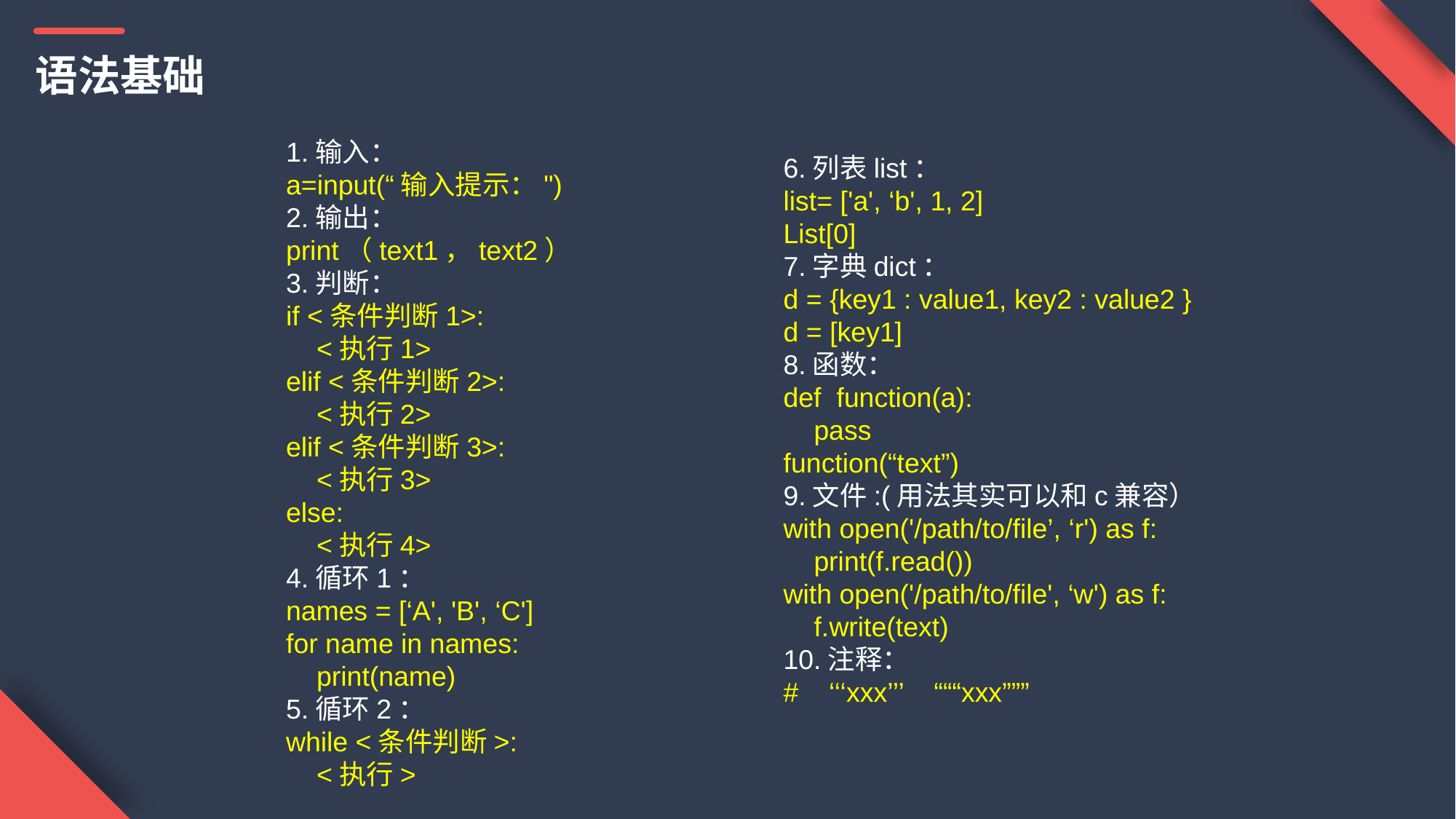

语法基础
1.输入：
a=input(“输入提示：")
2.输出：
print（text1，text2）
3.判断：
if <条件判断1>:
    <执行1>
elif <条件判断2>:
    <执行2>
elif <条件判断3>:
    <执行3>
else:
    <执行4>
4.循环1：
names = [‘A', 'B', ‘C']
for name in names:
    print(name)
5.循环2：
while <条件判断>:
    <执行>

6.列表list：
list= ['a', ‘b', 1, 2]
List[0]
7.字典dict：
d = {key1 : value1, key2 : value2 }
d = [key1]
8.函数：
def  function(a):
    pass
function(“text”)
9.文件:(用法其实可以和c兼容）
with open('/path/to/file’, ‘r') as f:
    print(f.read())
with open('/path/to/file', ‘w') as f:
    f.write(text)
10.注释：
#    ‘‘‘xxx’’’    “““xxx”””